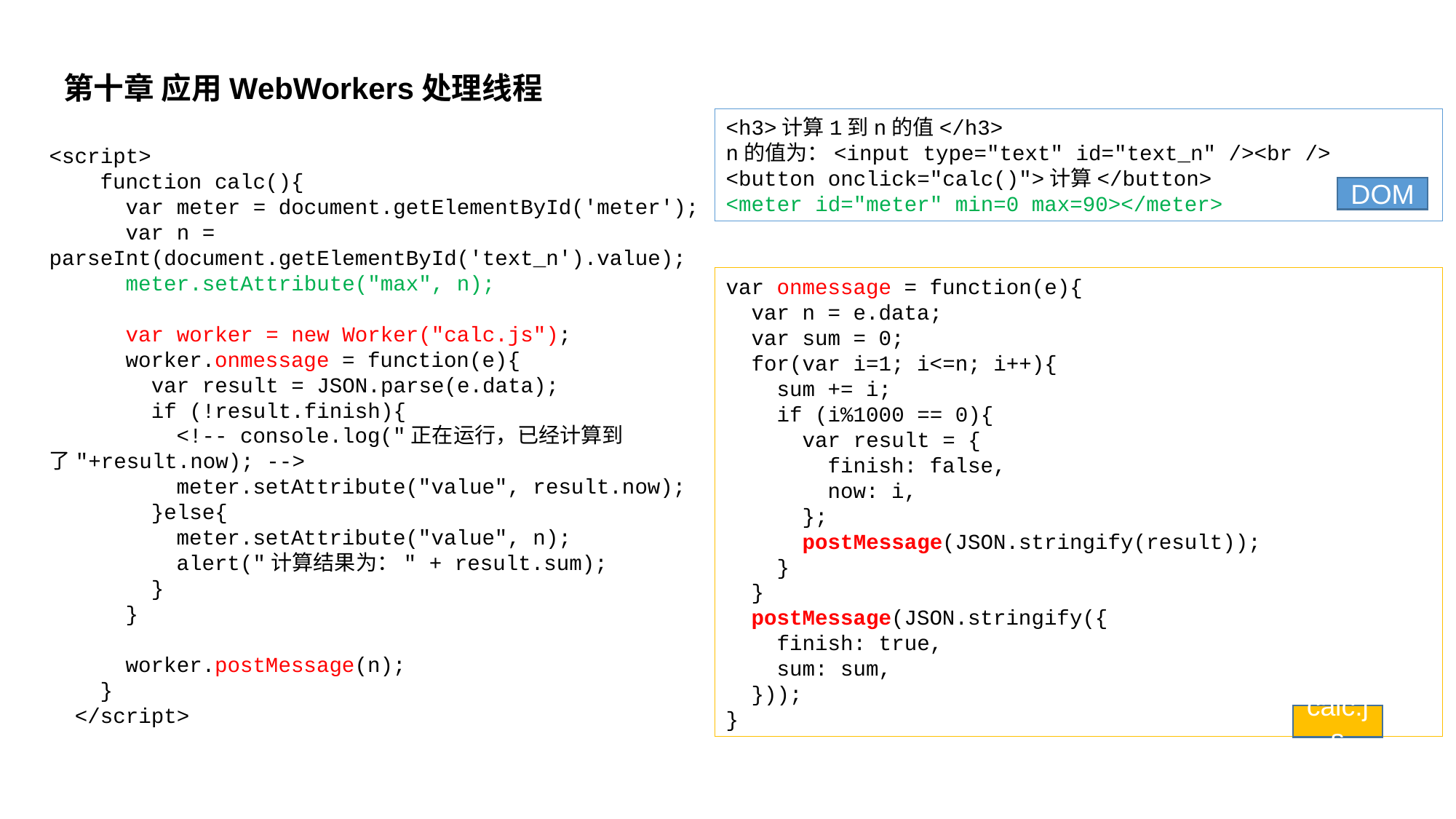

第十章 应用WebWorkers处理线程
<h3>计算1到n的值</h3>
n的值为：<input type="text" id="text_n" /><br />
<button onclick="calc()">计算</button>
<meter id="meter" min=0 max=90></meter>
<script>
    function calc(){
      var meter = document.getElementById('meter');
      var n = parseInt(document.getElementById('text_n').value);
      meter.setAttribute("max", n);

      var worker = new Worker("calc.js");
      worker.onmessage = function(e){
        var result = JSON.parse(e.data);
        if (!result.finish){
          <!-- console.log("正在运行，已经计算到了"+result.now); -->
          meter.setAttribute("value", result.now);
        }else{
          meter.setAttribute("value", n);
          alert("计算结果为：" + result.sum);
        }
      }

      worker.postMessage(n);
    }
  </script>
DOM
var onmessage = function(e){
  var n = e.data;
  var sum = 0;
  for(var i=1; i<=n; i++){
    sum += i;
    if (i%1000 == 0){
      var result = {
        finish: false,
        now: i,
      };
      postMessage(JSON.stringify(result));
    }
  }
  postMessage(JSON.stringify({
    finish: true,
    sum: sum,
  }));
}
calc.js